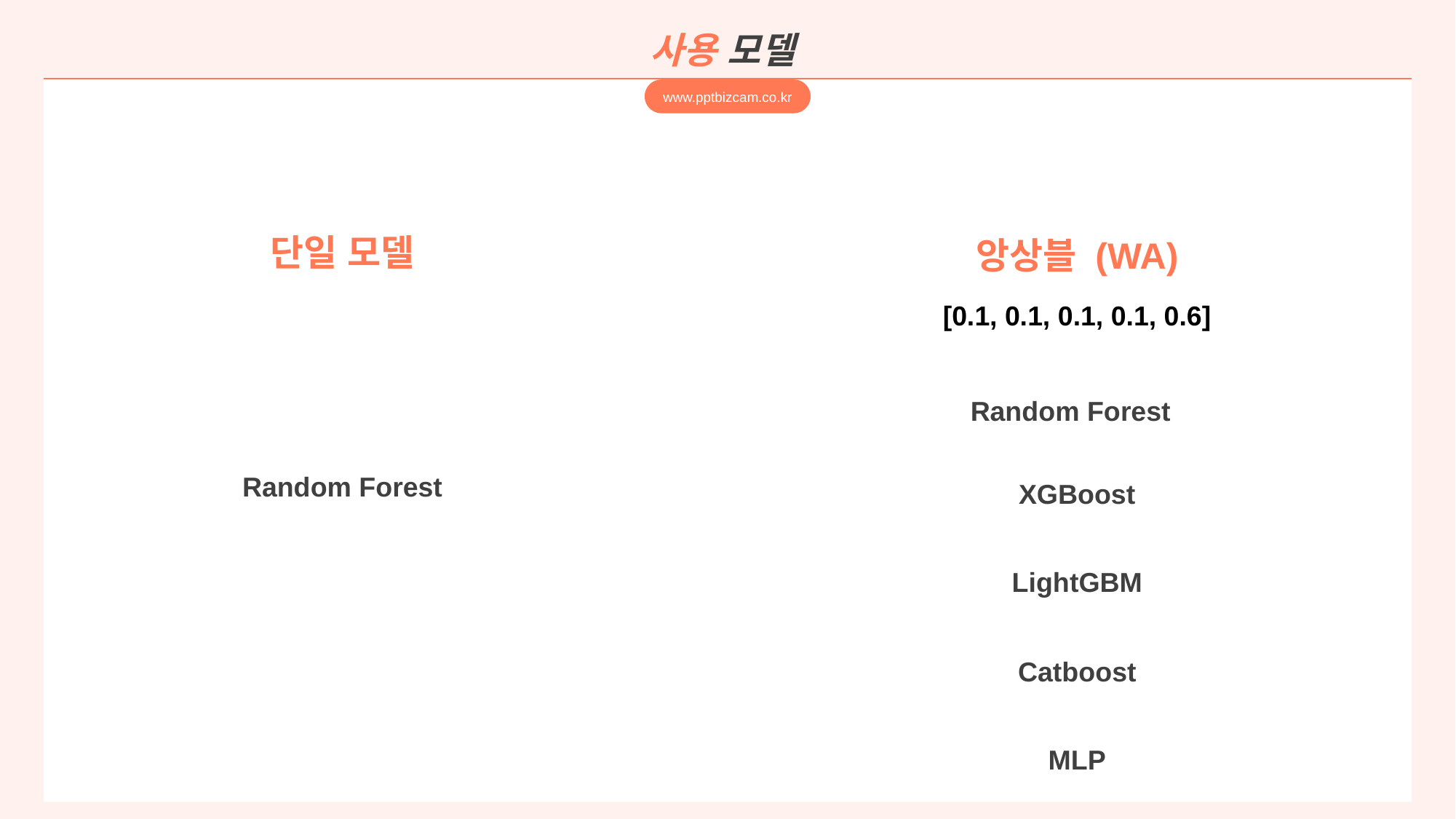

사용 모델
weights=[0.1, 0.1, 0.1, 0.1, 0.6]
www.pptbizcam.co.kr
단일 모델
앙상블 (WA)
[0.1, 0.1, 0.1, 0.1, 0.6]

Random Forest
Random Forest
XGBoost
LightGBM
Catboost
MLP